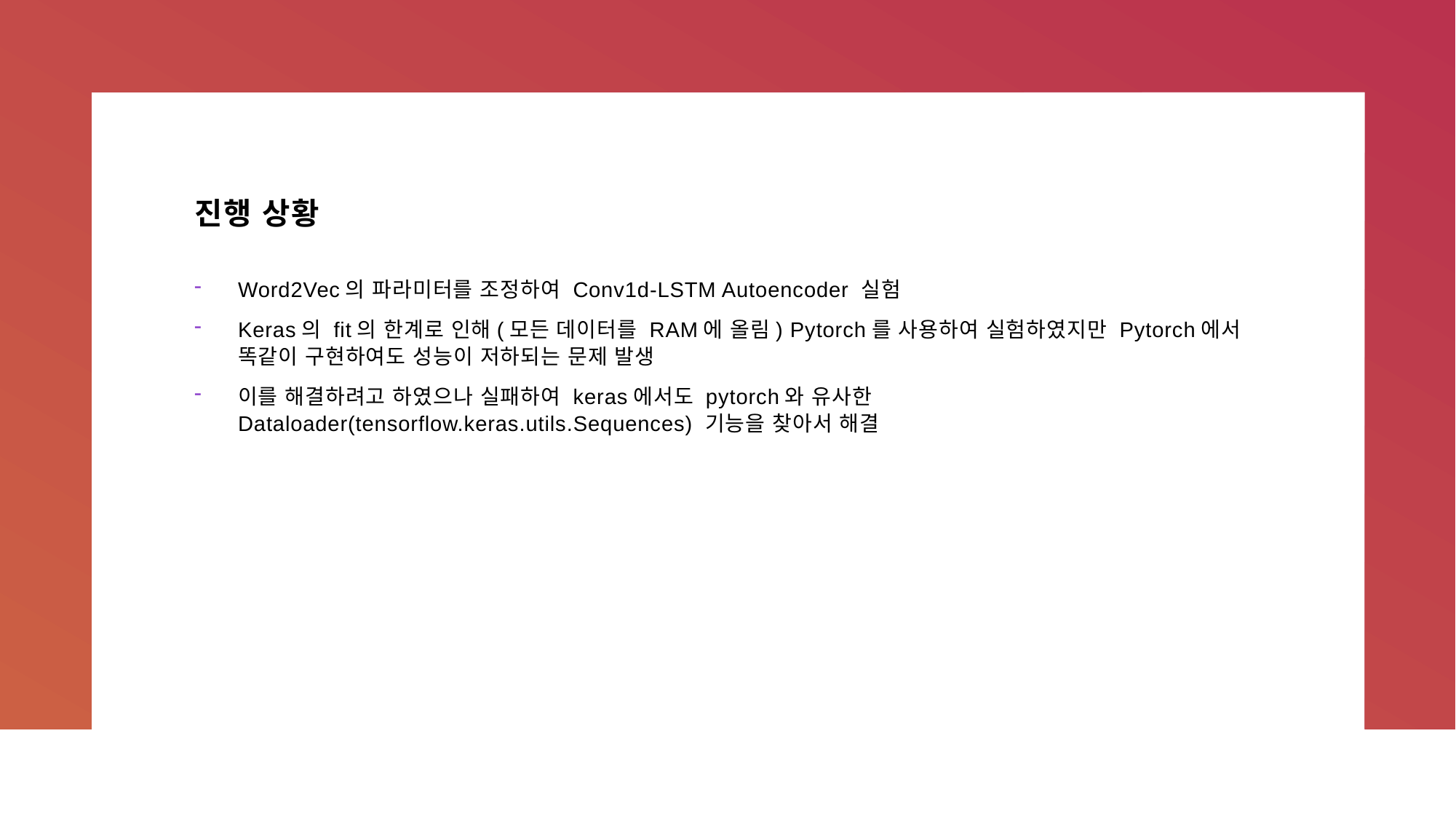

# 진행 상황
Word2Vec의 파라미터를 조정하여 Conv1d-LSTM Autoencoder 실험
Keras의 fit의 한계로 인해(모든 데이터를 RAM에 올림) Pytorch를 사용하여 실험하였지만 Pytorch에서 똑같이 구현하여도 성능이 저하되는 문제 발생
이를 해결하려고 하였으나 실패하여 keras에서도 pytorch와 유사한 Dataloader(tensorflow.keras.utils.Sequences) 기능을 찾아서 해결